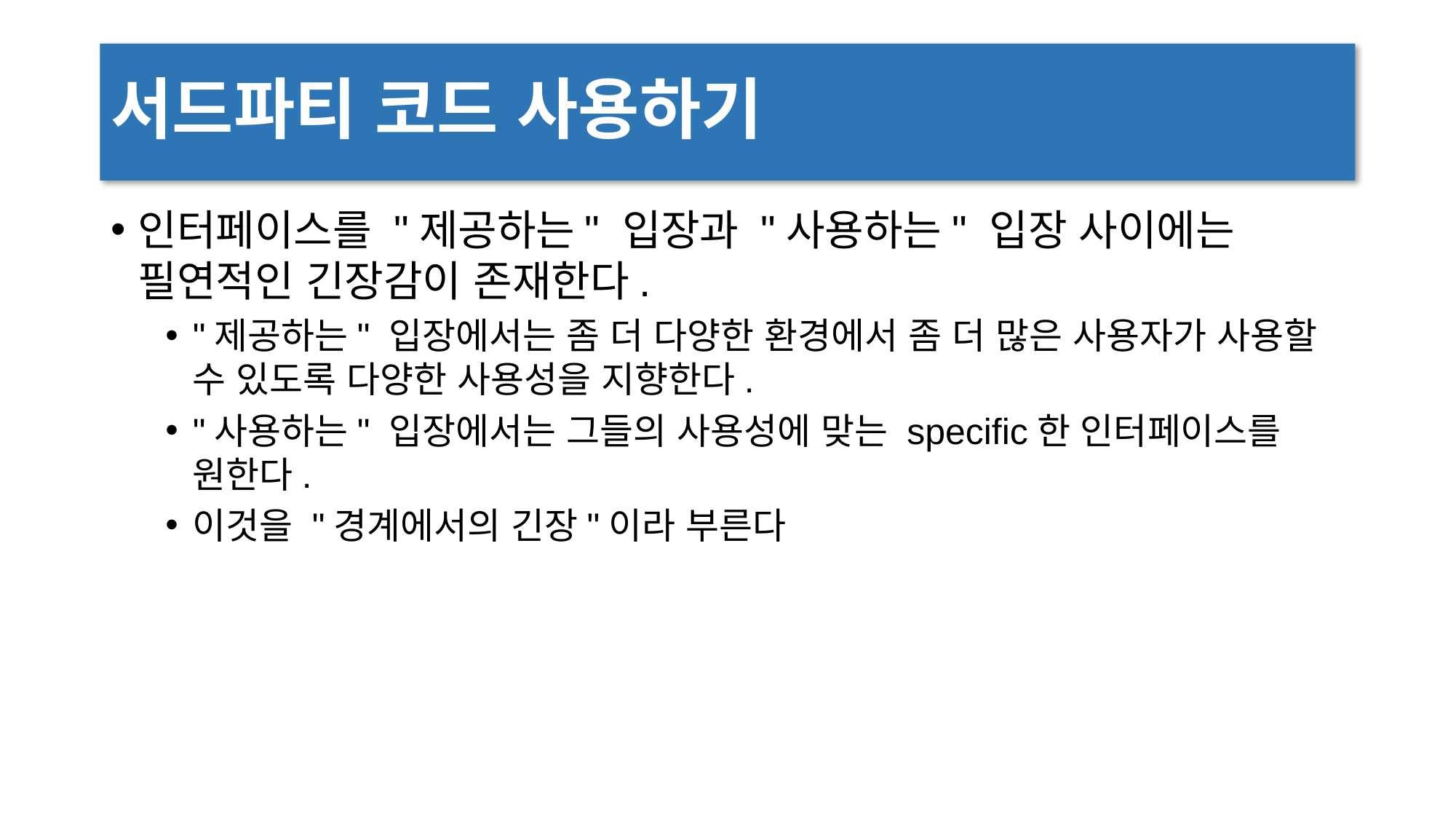

# 서드파티 코드 사용하기
인터페이스를 "제공하는" 입장과 "사용하는" 입장 사이에는 필연적인 긴장감이 존재한다.
"제공하는" 입장에서는 좀 더 다양한 환경에서 좀 더 많은 사용자가 사용할 수 있도록 다양한 사용성을 지향한다.
"사용하는" 입장에서는 그들의 사용성에 맞는 specific한 인터페이스를 원한다.
이것을 "경계에서의 긴장"이라 부른다